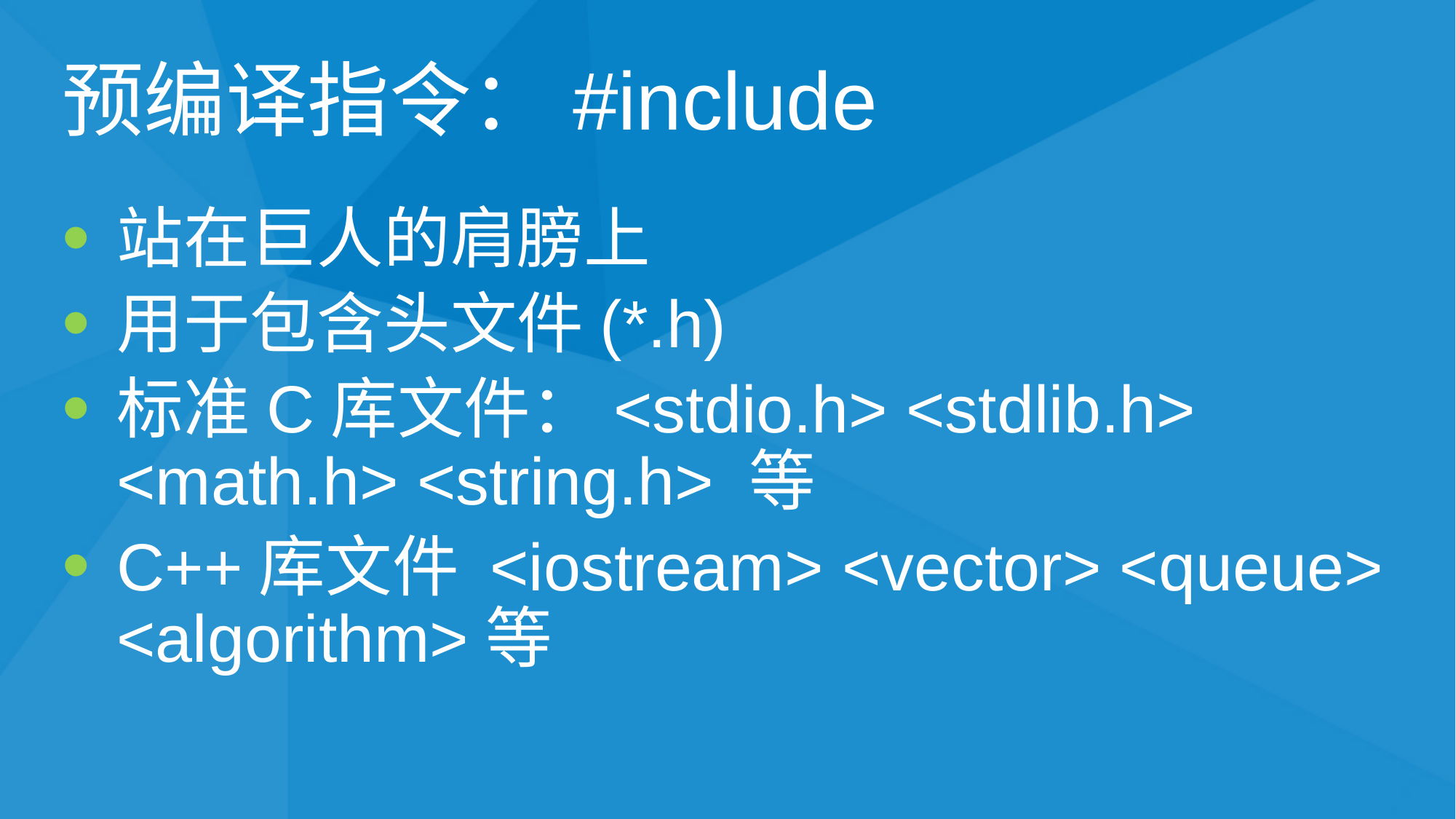

# 预编译指令：#include
站在巨人的肩膀上
用于包含头文件(*.h)
标准C库文件：<stdio.h> <stdlib.h> <math.h> <string.h> 等
C++库文件 <iostream> <vector> <queue> <algorithm>等